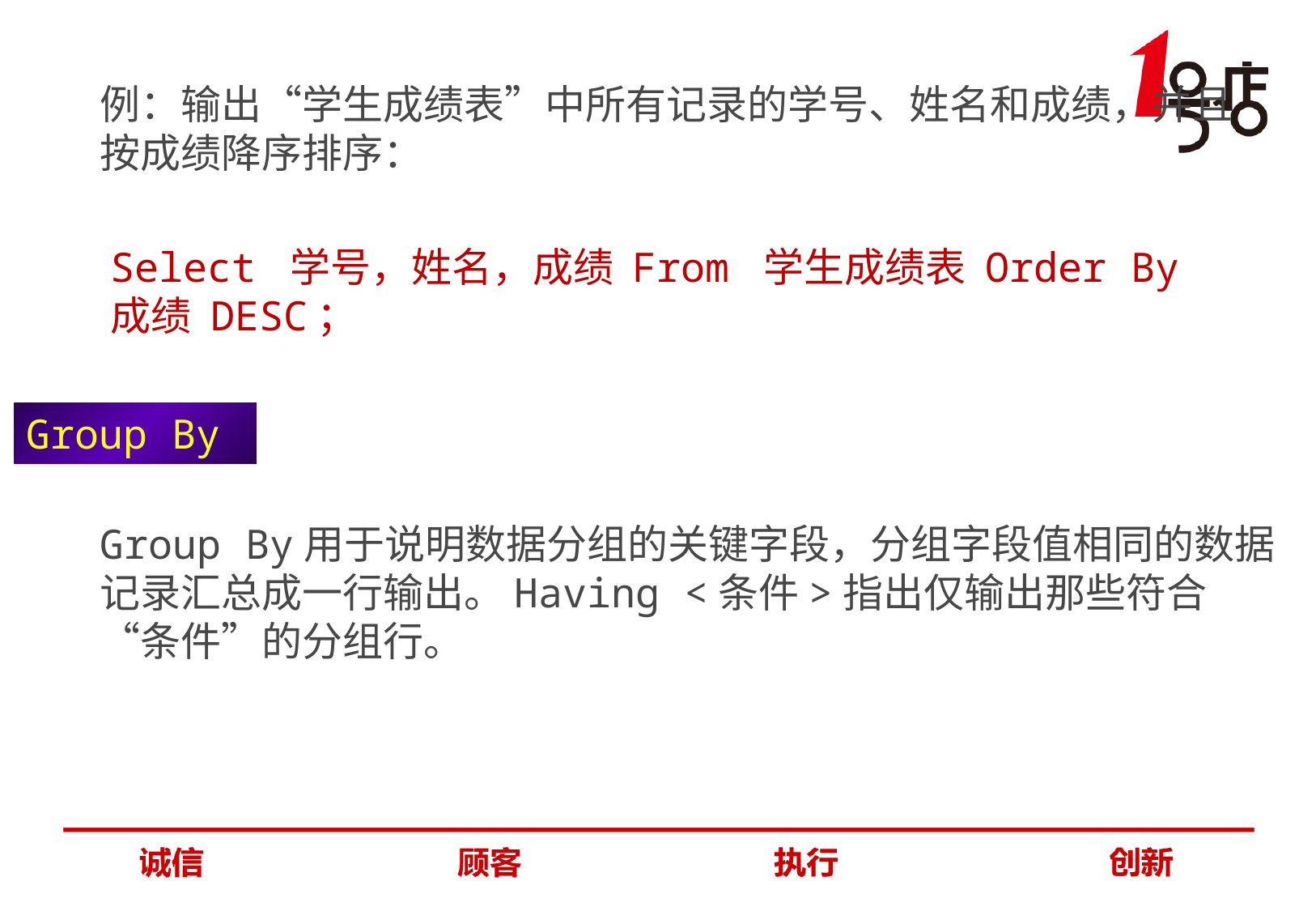

例：输出“学生成绩表”中所有记录的学号、姓名和成绩，并且按成绩降序排序：
Select 学号，姓名，成绩 From 学生成绩表 Order By
成绩 DESC；
Group By
Group By用于说明数据分组的关键字段，分组字段值相同的数据记录汇总成一行输出。Having <条件>指出仅输出那些符合“条件”的分组行。